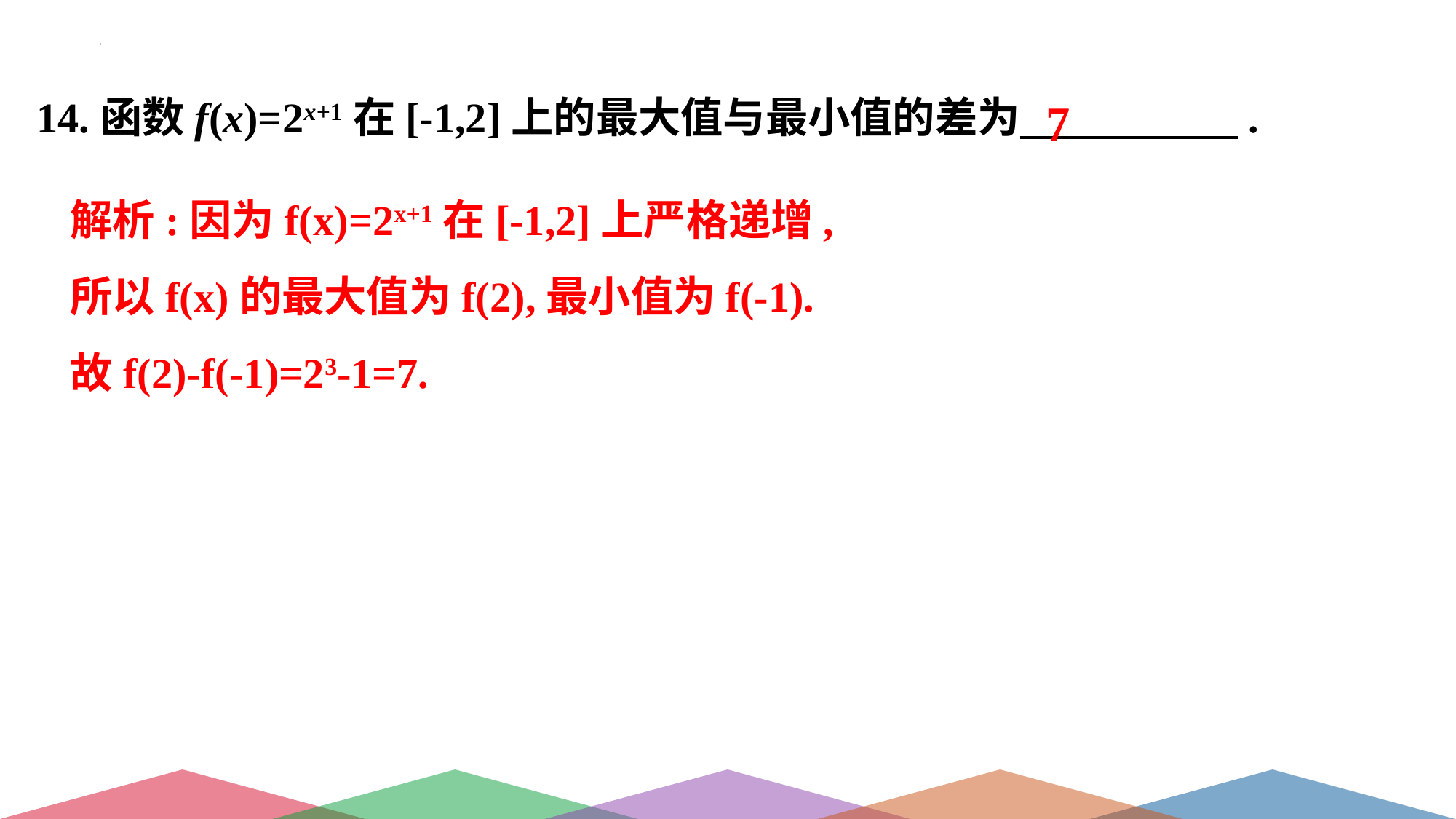

14.函数f(x)=2x+1在[-1,2]上的最大值与最小值的差为　　     　　.
7
解析:因为f(x)=2x+1在[-1,2]上严格递增,
所以f(x)的最大值为f(2),最小值为f(-1).
故f(2)-f(-1)=23-1=7.